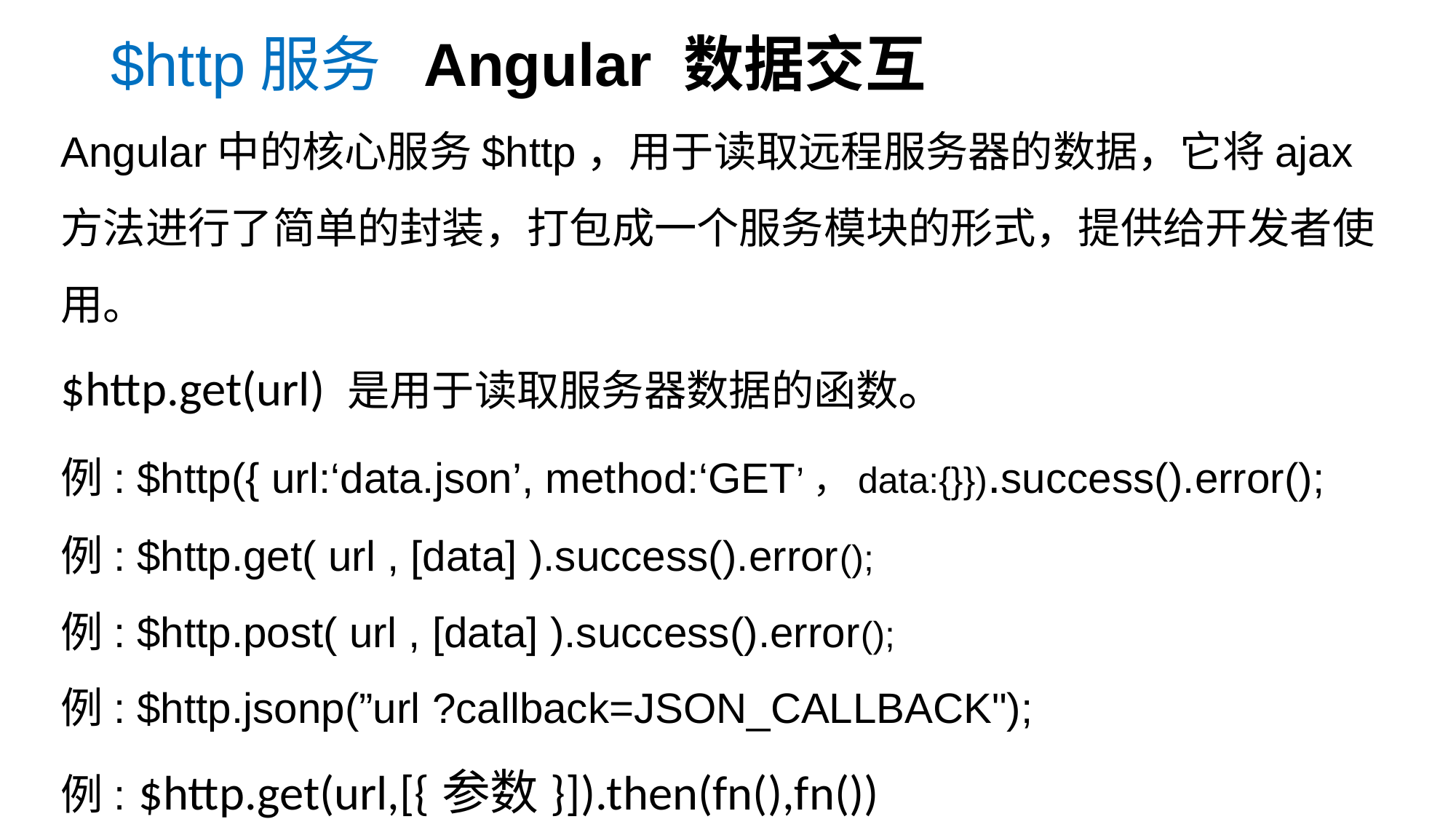

# $http服务  Angular 数据交互
Angular中的核心服务$http，用于读取远程服务器的数据，它将ajax方法进行了简单的封装，打包成一个服务模块的形式，提供给开发者使用。
$http.get(url) 是用于读取服务器数据的函数。
例: $http({ url:‘data.json’, method:‘GET’，data:{}}).success().error();
例: $http.get( url , [data] ).success().error();
例: $http.post( url , [data] ).success().error();
例: $http.jsonp(”url ?callback=JSON_CALLBACK");
例: $http.get(url,[{参数}]).then(fn(),fn())